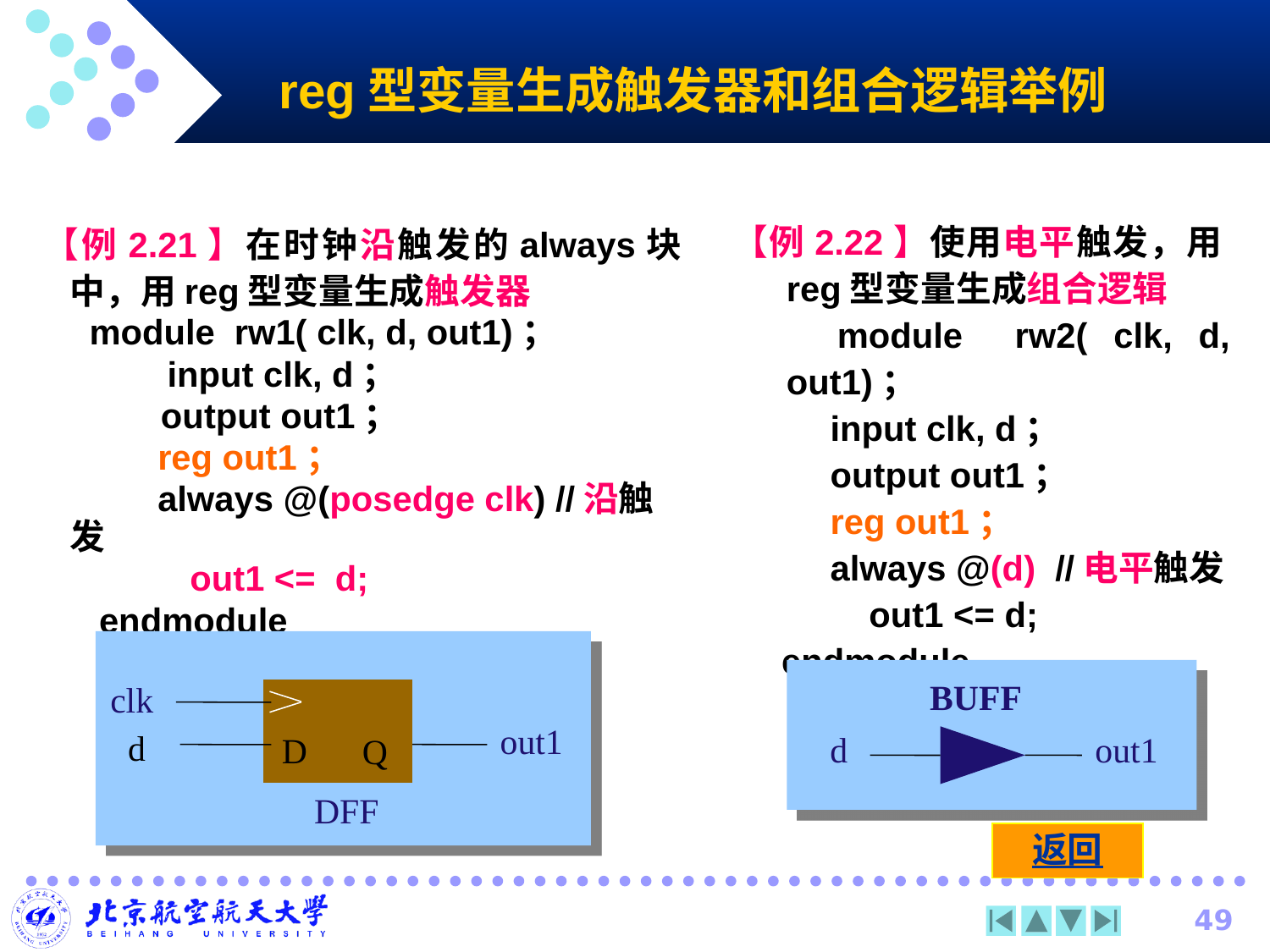

reg型变量生成触发器和组合逻辑举例
【例2.22】使用电平触发，用reg型变量生成组合逻辑
    module  rw2( clk, d, out1)；
          input clk, d；
          output out1；
          reg out1；
          always @(d)  //电平触发
              out1 <= d;
     endmodule
【例2.21】在时钟沿触发的always块中，用reg型变量生成触发器
	  module  rw1( clk, d, out1)；
	          input clk, d；
            output out1；
	         reg out1；
	         always @(posedge clk) //沿触发
               out1 <=  d;
	   endmodule

clk

out1
d
D
Q

DFF

BUFF

d
out1

返回
49